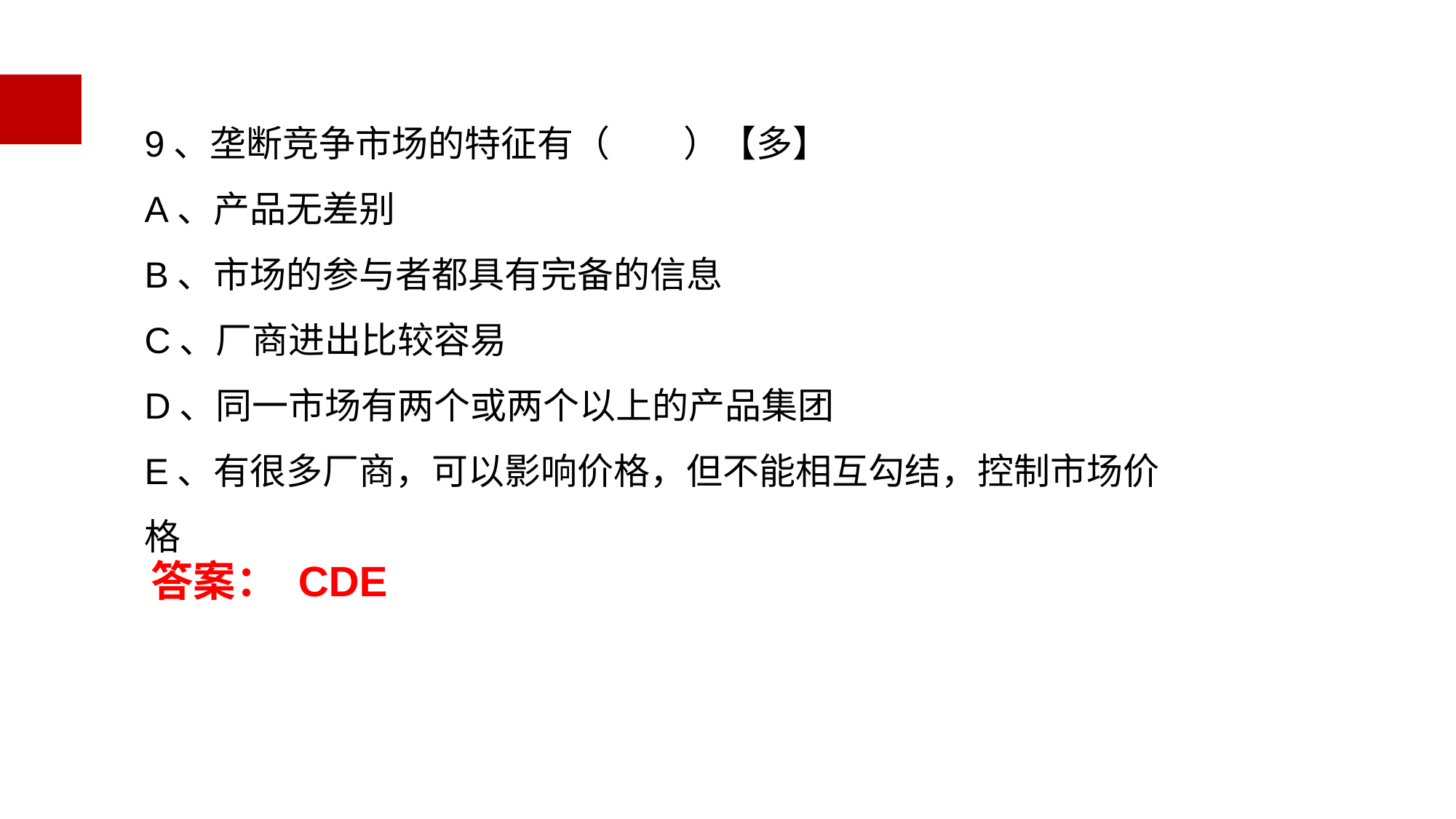

9、垄断竞争市场的特征有（         ）【多】
A、产品无差别
B、市场的参与者都具有完备的信息
C、厂商进出比较容易
D、同一市场有两个或两个以上的产品集团
E、有很多厂商，可以影响价格，但不能相互勾结，控制市场价格
答案： CDE